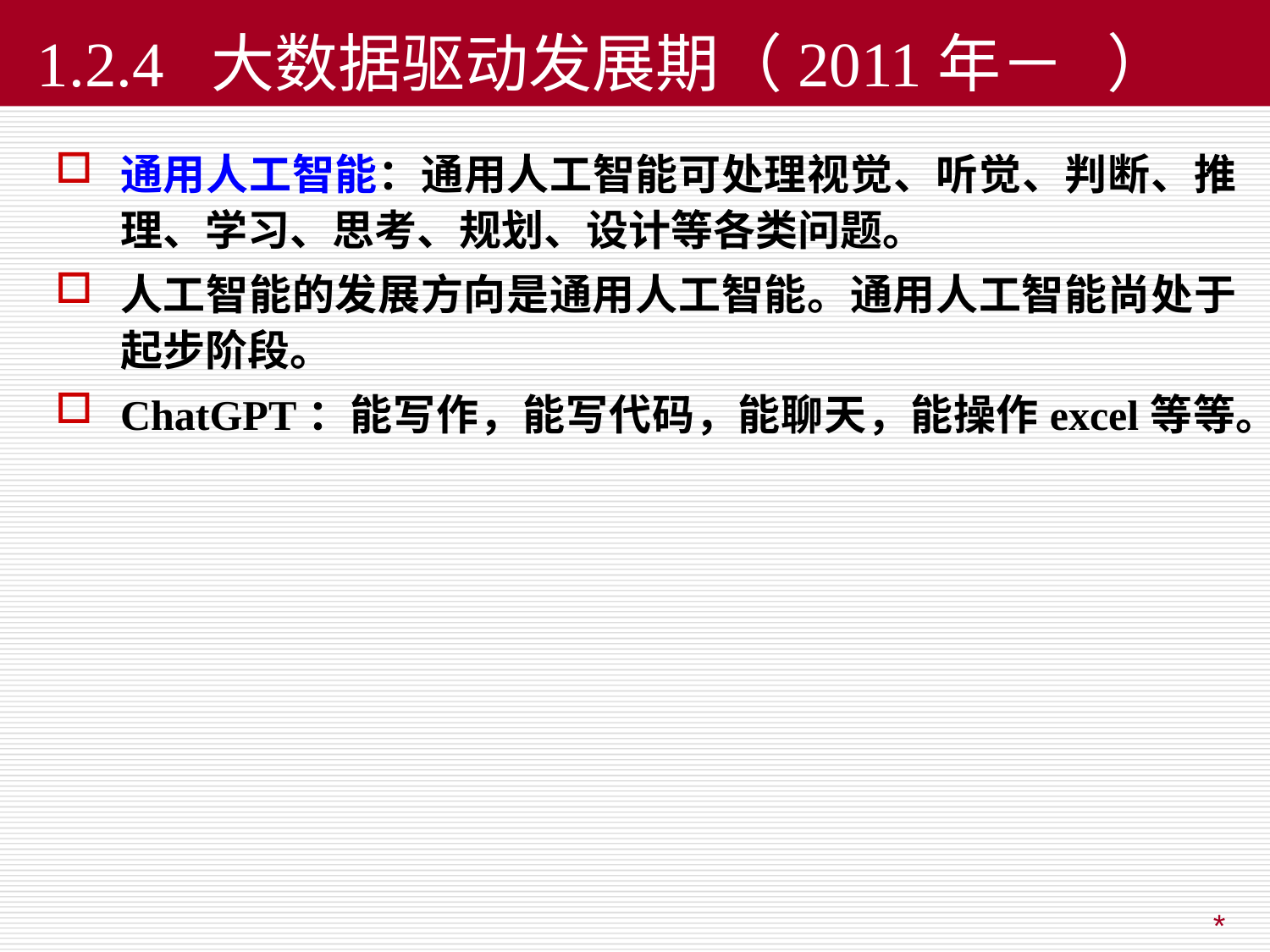

# 1.2.4  大数据驱动发展期（2011年－   ）
通用人工智能：通用人工智能可处理视觉、听觉、判断、推理、学习、思考、规划、设计等各类问题。
人工智能的发展方向是通用人工智能。通用人工智能尚处于起步阶段。
ChatGPT：能写作，能写代码，能聊天，能操作excel等等。
*